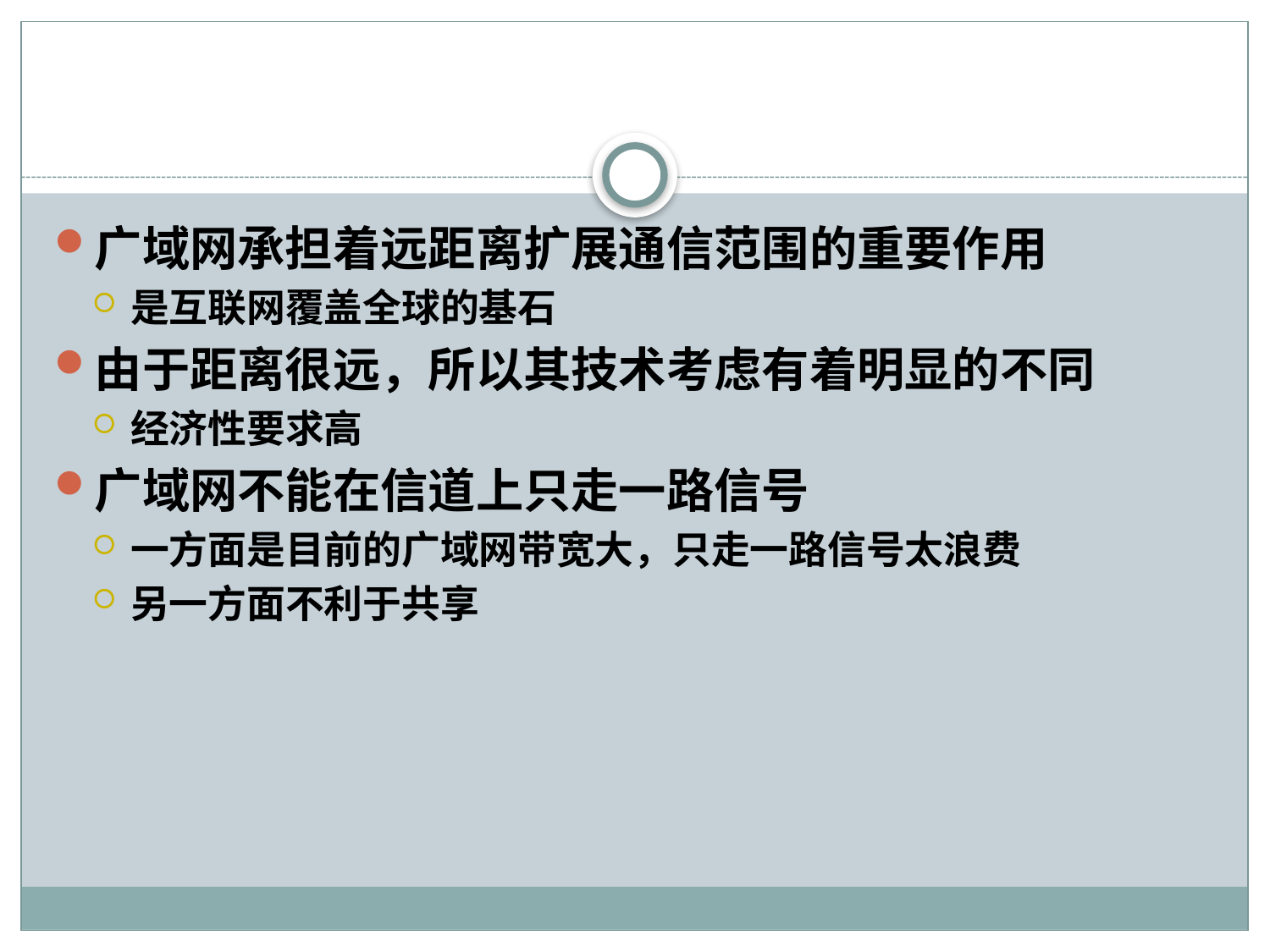

#
广域网承担着远距离扩展通信范围的重要作用
是互联网覆盖全球的基石
由于距离很远，所以其技术考虑有着明显的不同
经济性要求高
广域网不能在信道上只走一路信号
一方面是目前的广域网带宽大，只走一路信号太浪费
另一方面不利于共享